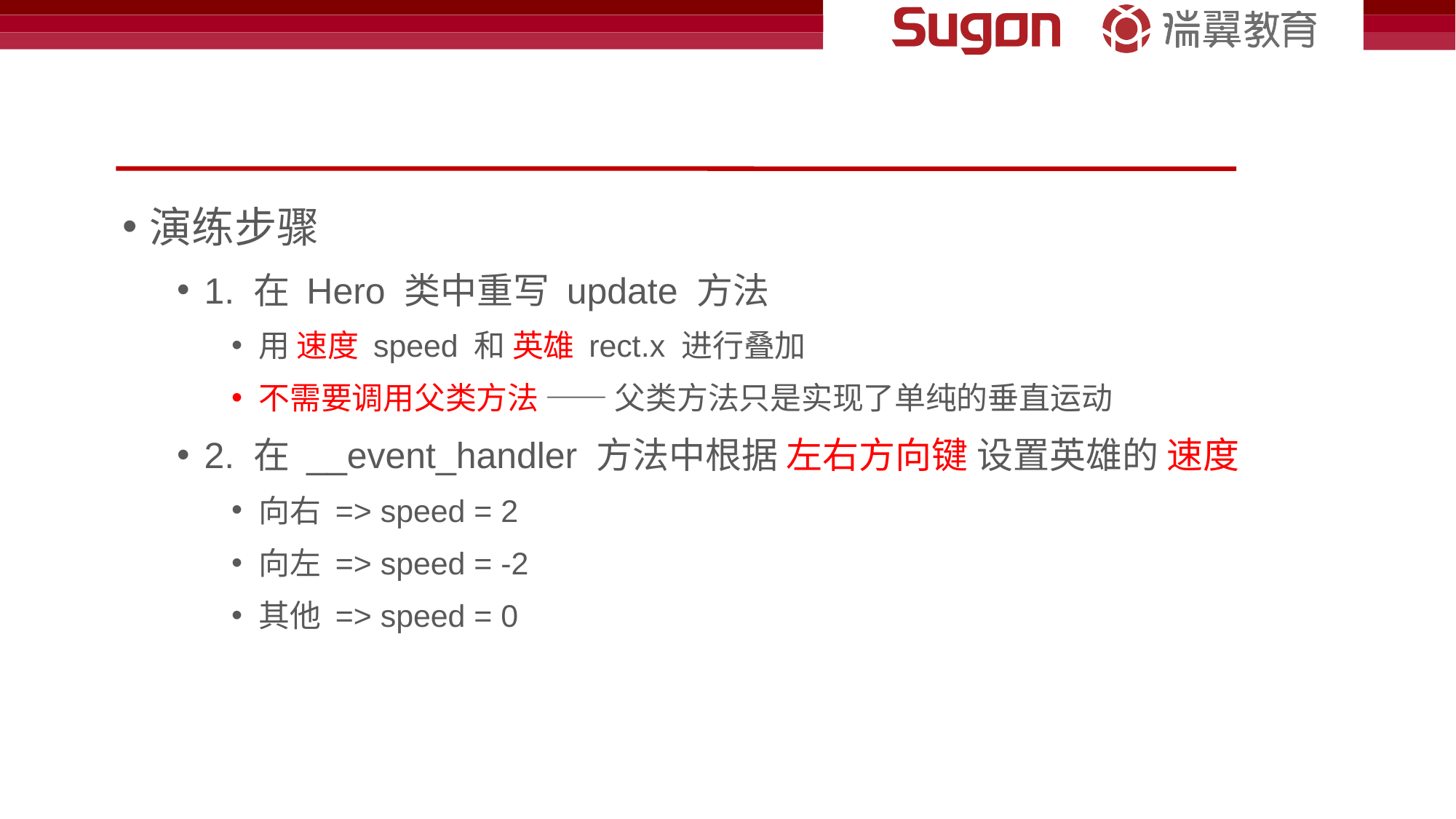

#
演练步骤
1. 在 Hero 类中重写 update 方法
用 速度 speed 和 英雄 rect.x 进行叠加
不需要调用父类方法 —— 父类方法只是实现了单纯的垂直运动
2. 在 __event_handler 方法中根据 左右方向键 设置英雄的 速度
向右 => speed = 2
向左 => speed = -2
其他 => speed = 0